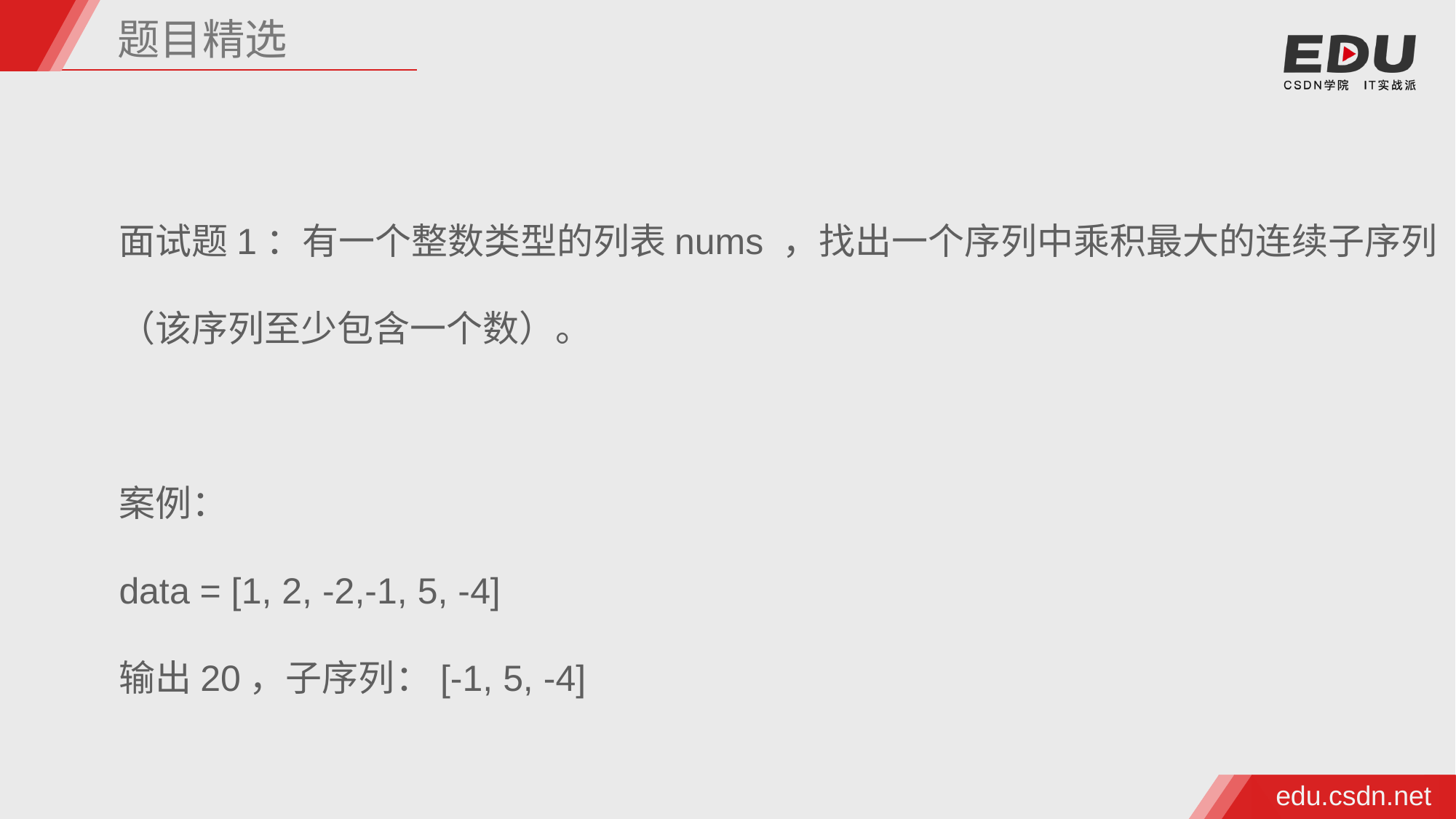

题目精选
面试题1：有一个整数类型的列表nums ，找出一个序列中乘积最大的连续子序列（该序列至少包含一个数）。

案例：
data = [1, 2, -2,-1, 5, -4]
输出20，子序列：[-1, 5, -4]
edu.csdn.net